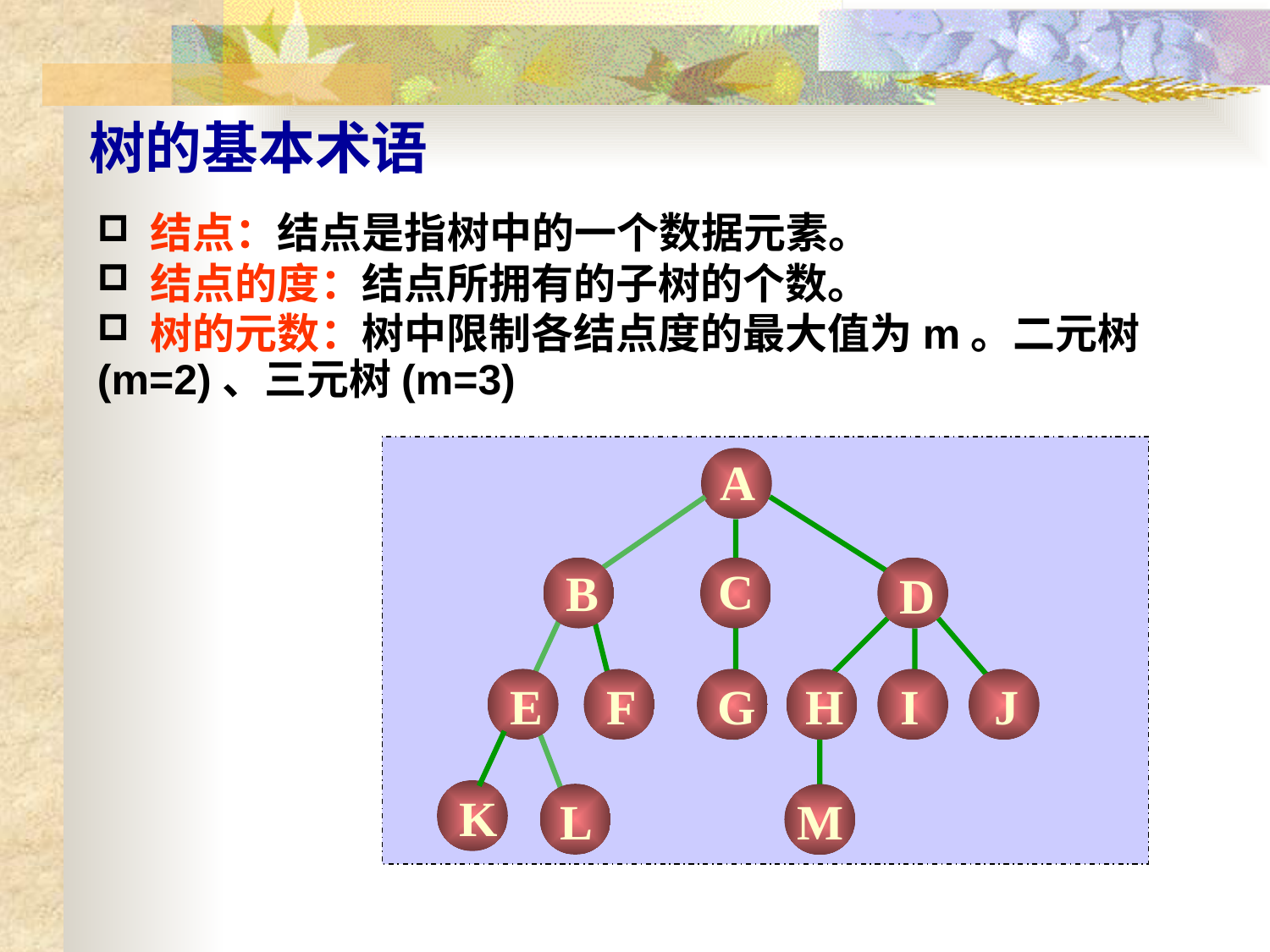

树的基本术语
 结点：结点是指树中的一个数据元素。
 结点的度：结点所拥有的子树的个数。
 树的元数：树中限制各结点度的最大值为m。二元树(m=2)、三元树(m=3)

A

C

B

D

E
F
G
H
I
J

K

L
M